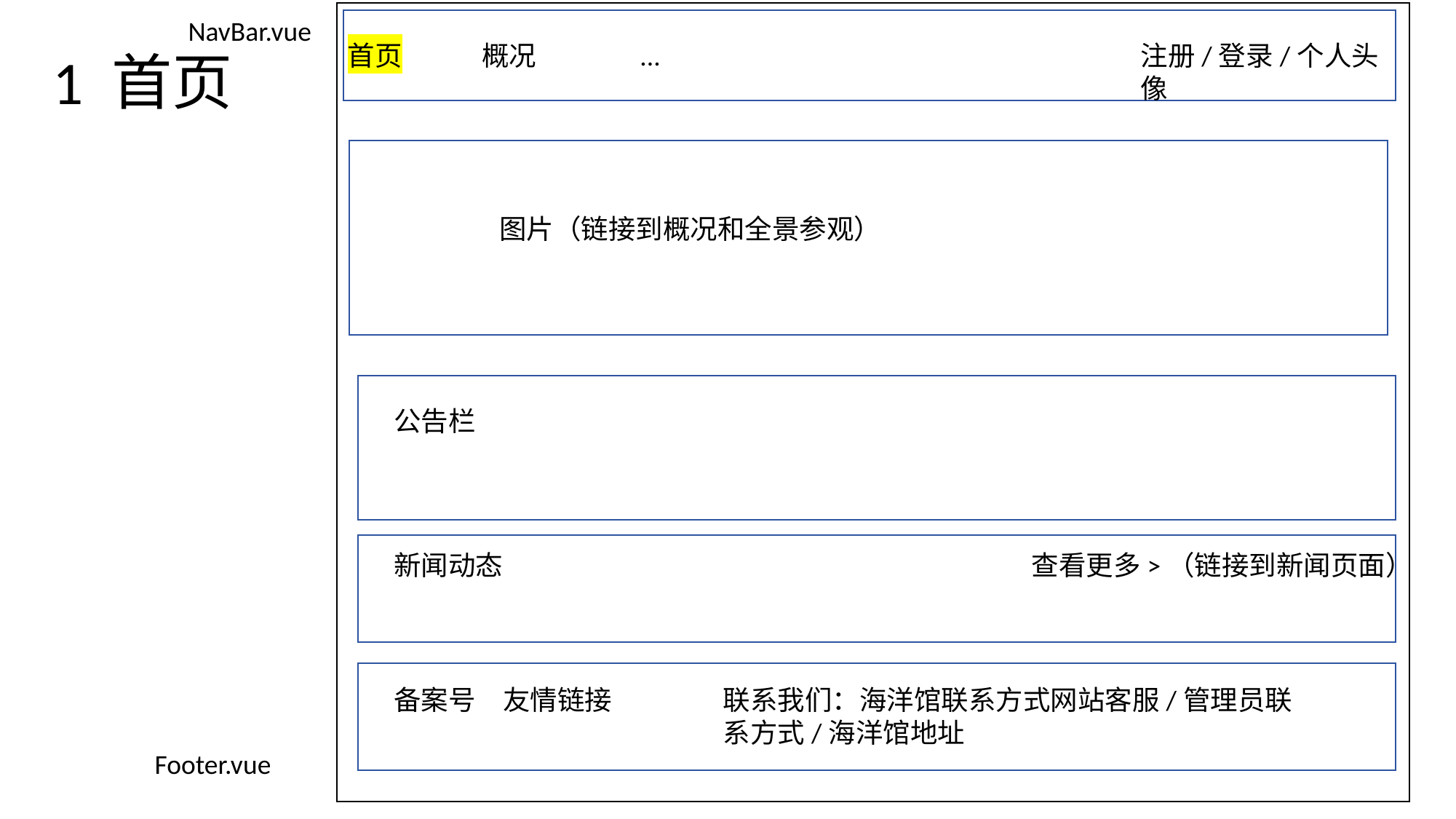

NavBar.vue

首页
概况
...
注册/登录/个人头像
1 首页

图片（链接到概况和全景参观）

公告栏

新闻动态
查看更多>（链接到新闻页面）

联系我们：海洋馆联系方式网站客服/管理员联系方式/海洋馆地址

备案号	友情链接

Footer.vue